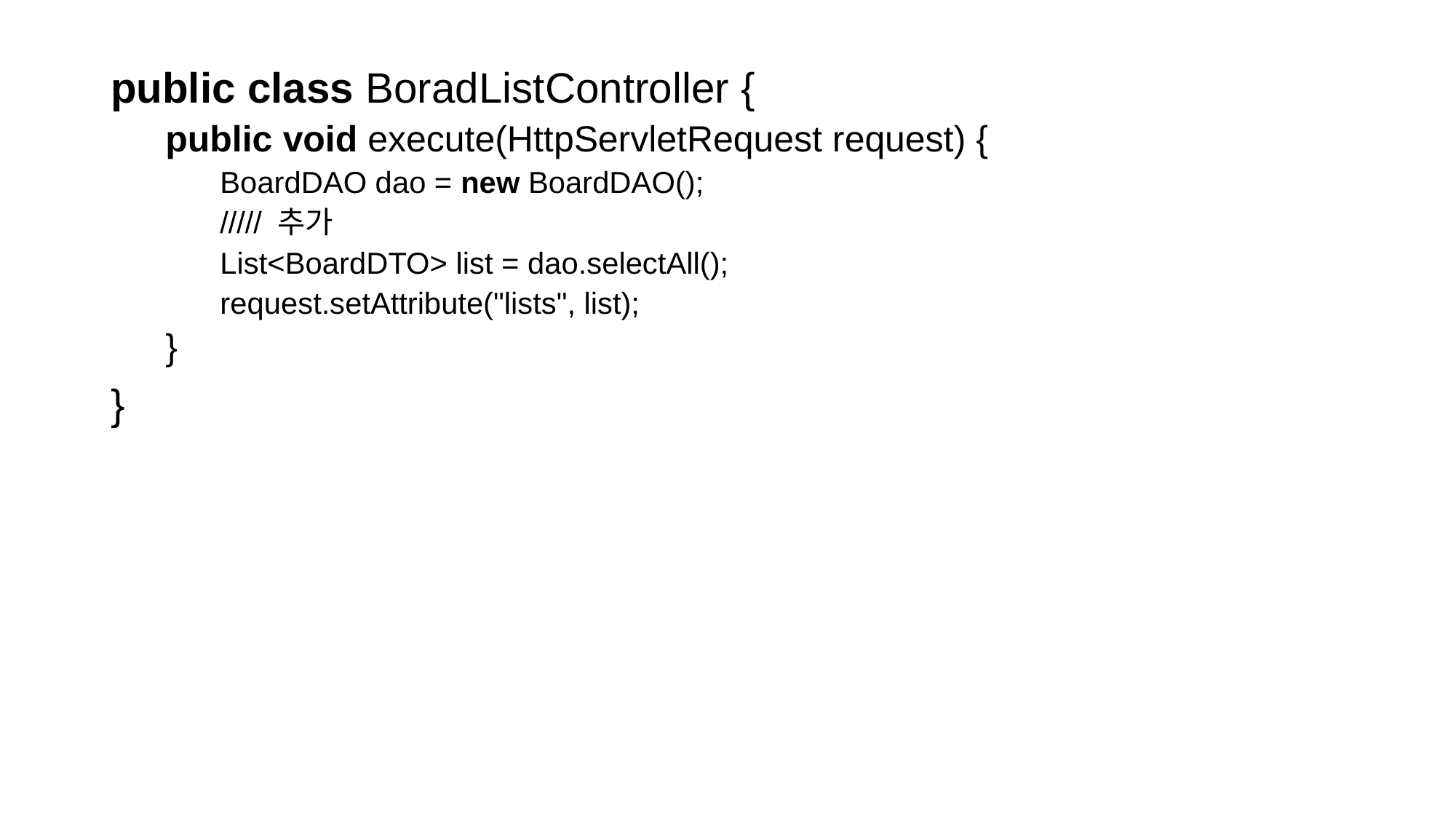

public class BoradListController {
public void execute(HttpServletRequest request) {
BoardDAO dao = new BoardDAO();
///// 추가
List<BoardDTO> list = dao.selectAll();
request.setAttribute("lists", list);
}
}